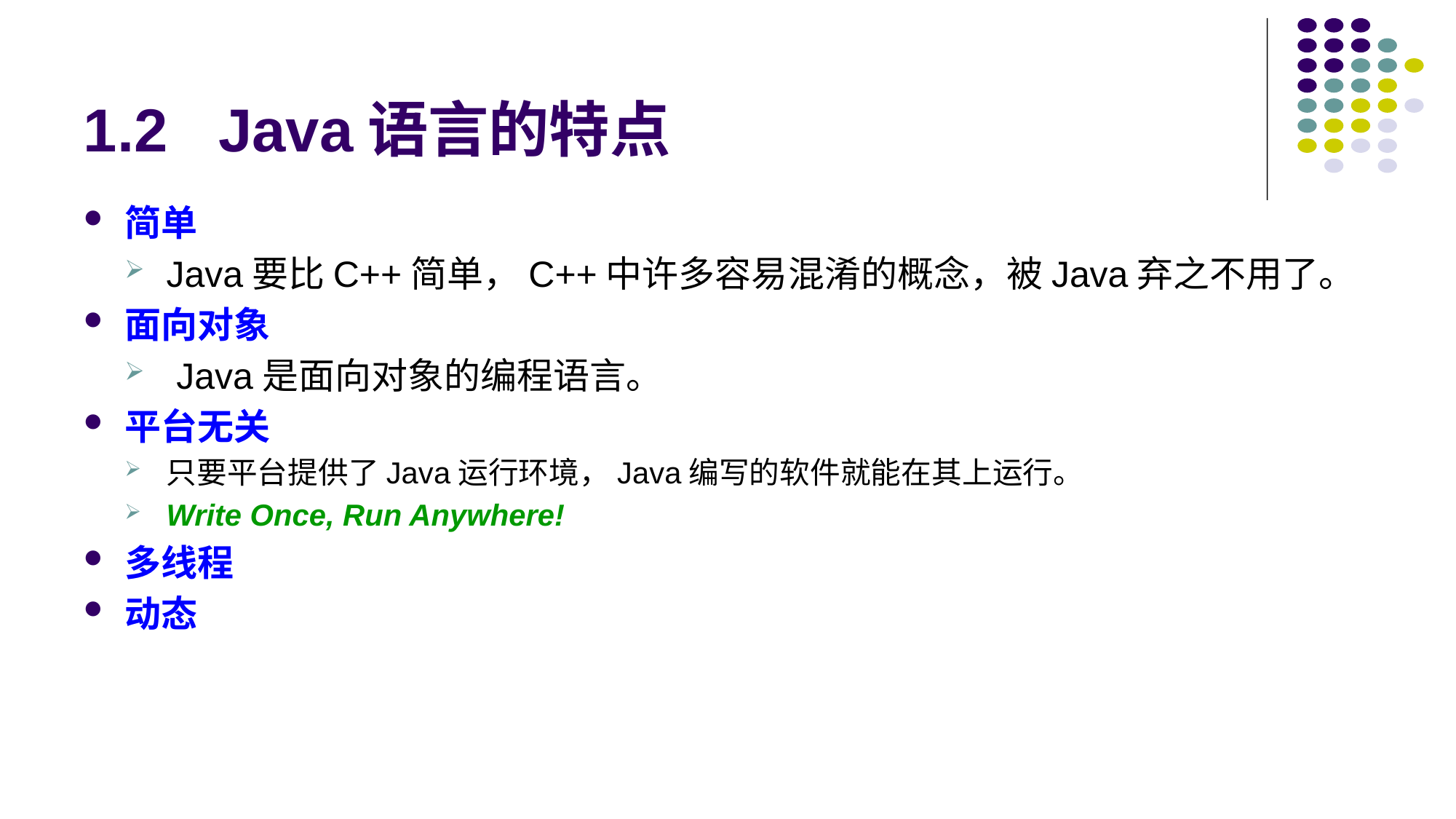

# 1.2   Java语言的特点
简单
Java要比C++简单，C++中许多容易混淆的概念，被Java弃之不用了。
面向对象
 Java是面向对象的编程语言。
平台无关
只要平台提供了Java运行环境，Java编写的软件就能在其上运行。
Write Once, Run Anywhere!
多线程
动态

11